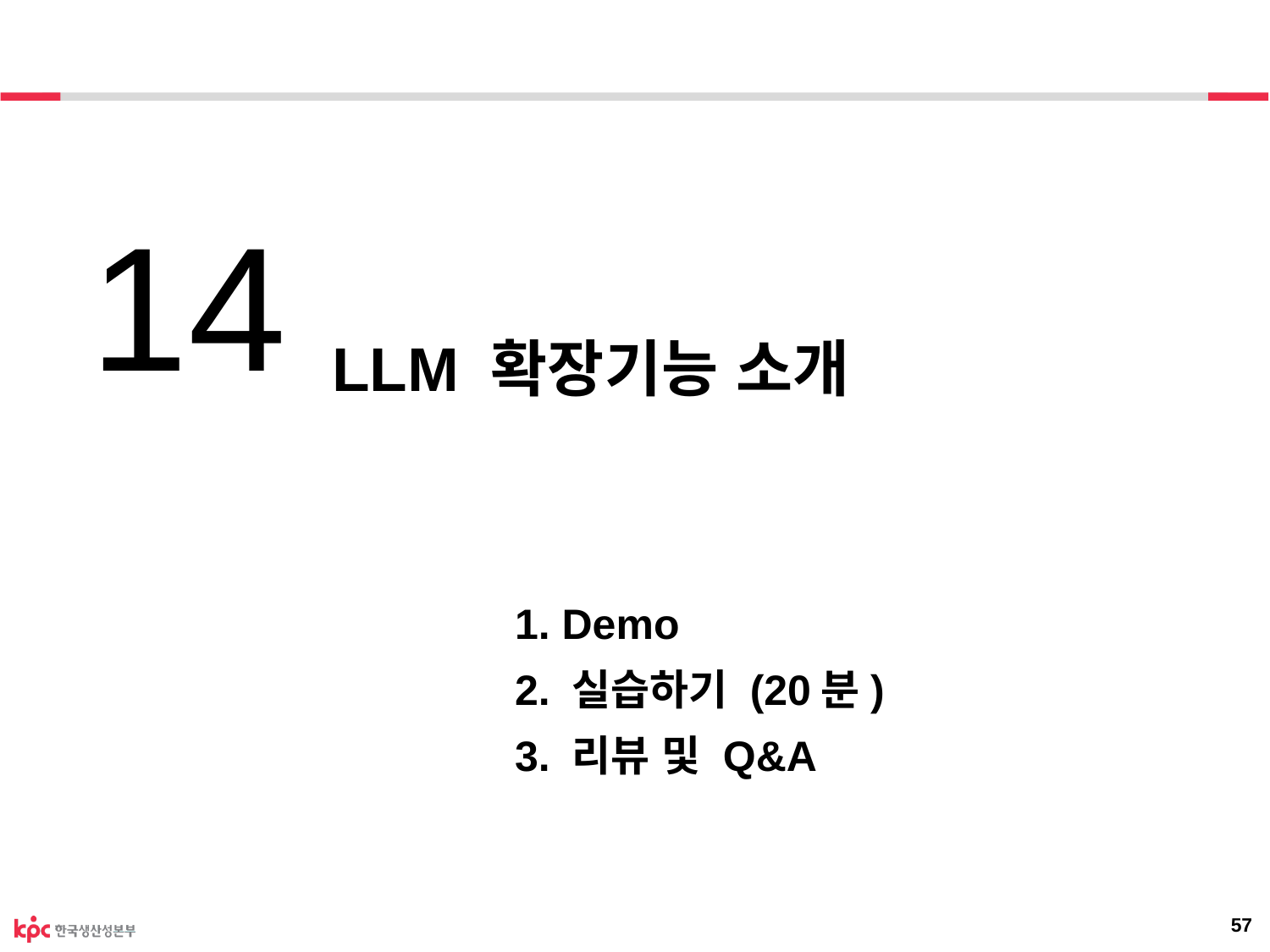

14
LLM 확장기능 소개
    1. Demo
    2. 실습하기 (20분)
    3. 리뷰 및 Q&A